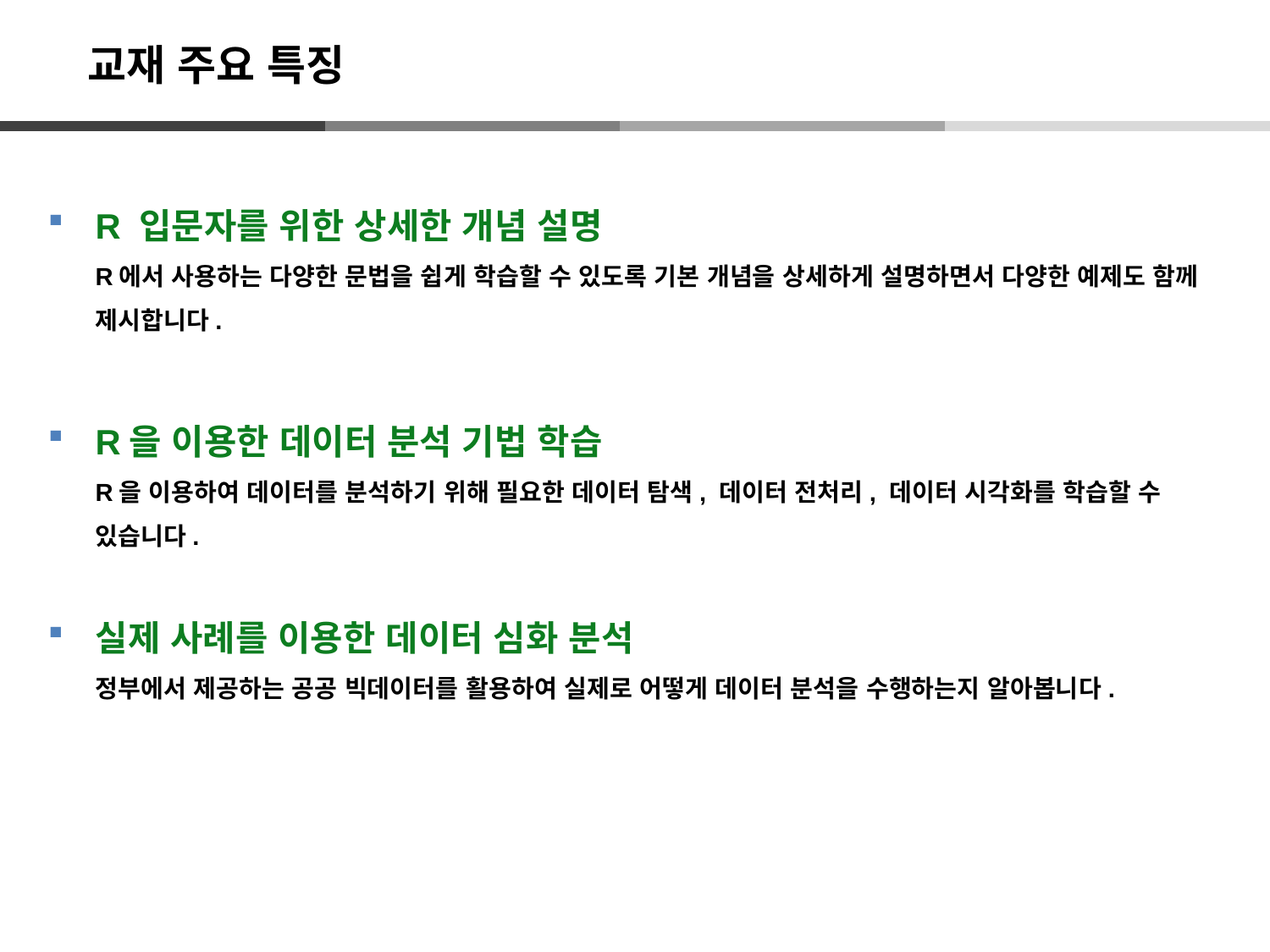

# 교재 주요 특징
R 입문자를 위한 상세한 개념 설명
R에서 사용하는 다양한 문법을 쉽게 학습할 수 있도록 기본 개념을 상세하게 설명하면서 다양한 예제도 함께 제시합니다.

R을 이용한 데이터 분석 기법 학습
R을 이용하여 데이터를 분석하기 위해 필요한 데이터 탐색, 데이터 전처리, 데이터 시각화를 학습할 수 있습니다.

실제 사례를 이용한 데이터 심화 분석
정부에서 제공하는 공공 빅데이터를 활용하여 실제로 어떻게 데이터 분석을 수행하는지 알아봅니다.